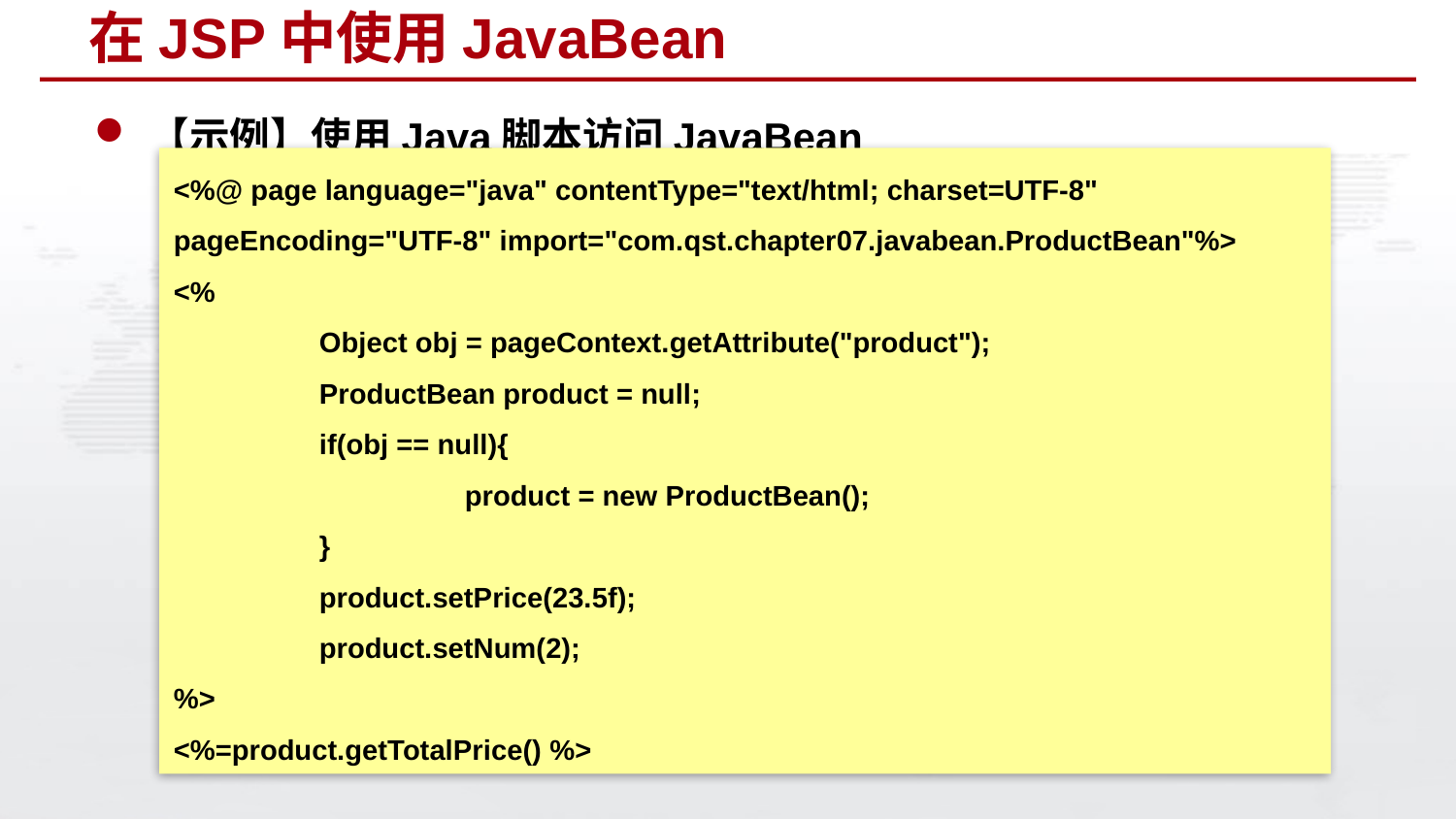

# 在JSP中使用JavaBean
【示例】使用Java脚本访问JavaBean

<%@ page language="java" contentType="text/html; charset=UTF-8"
pageEncoding="UTF-8" import="com.qst.chapter07.javabean.ProductBean"%>
<%
	Object obj = pageContext.getAttribute("product");
	ProductBean product = null;
	if(obj == null){
		product = new ProductBean();
	}
	product.setPrice(23.5f);
	product.setNum(2);
%>
<%=product.getTotalPrice() %>